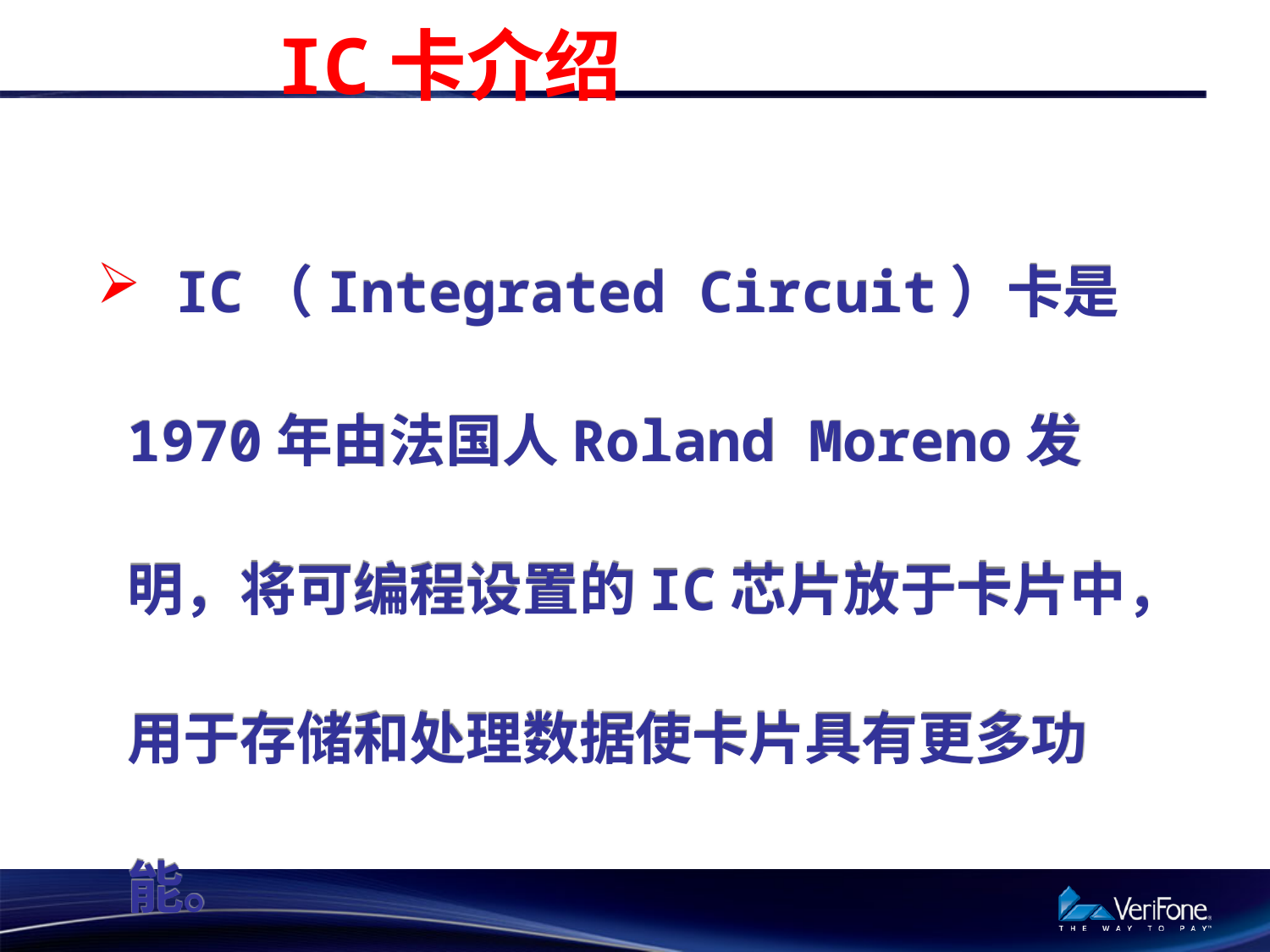

IC卡介绍
 IC（Integrated Circuit）卡是1970年由法国人Roland Moreno发明，将可编程设置的IC芯片放于卡片中，用于存储和处理数据使卡片具有更多功能。